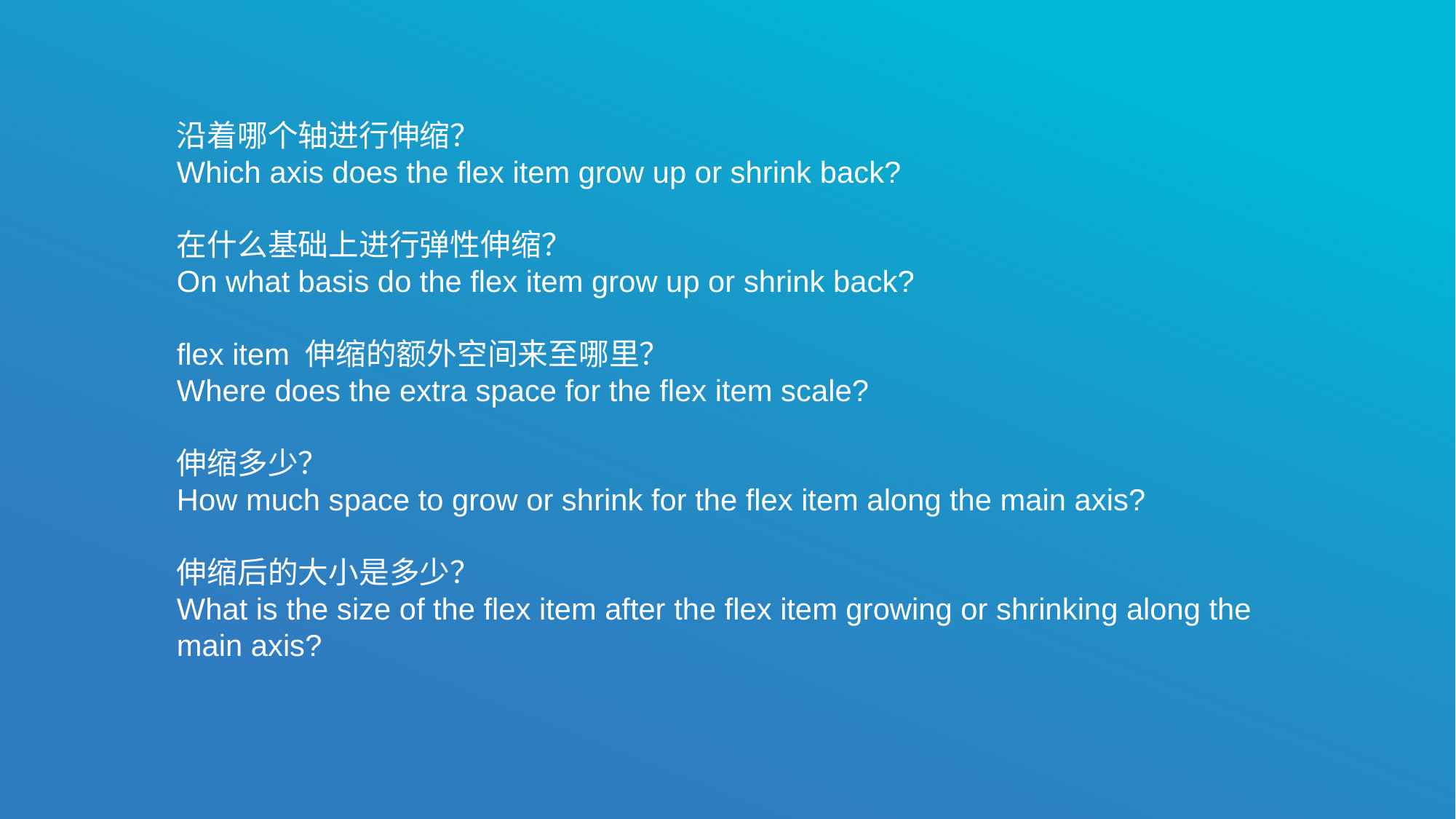

# 沿着哪个轴进行伸缩？ Which axis does the flex item grow up or shrink back? 在什么基础上进行弹性伸缩？ On what basis do the flex item grow up or shrink back? flex item 伸缩的额外空间来至哪里？ Where does the extra space for the flex item scale? 伸缩多少？ How much space to grow or shrink for the flex item along the main axis? 伸缩后的大小是多少？ What is the size of the flex item after the flex item growing or shrinking along the main axis?